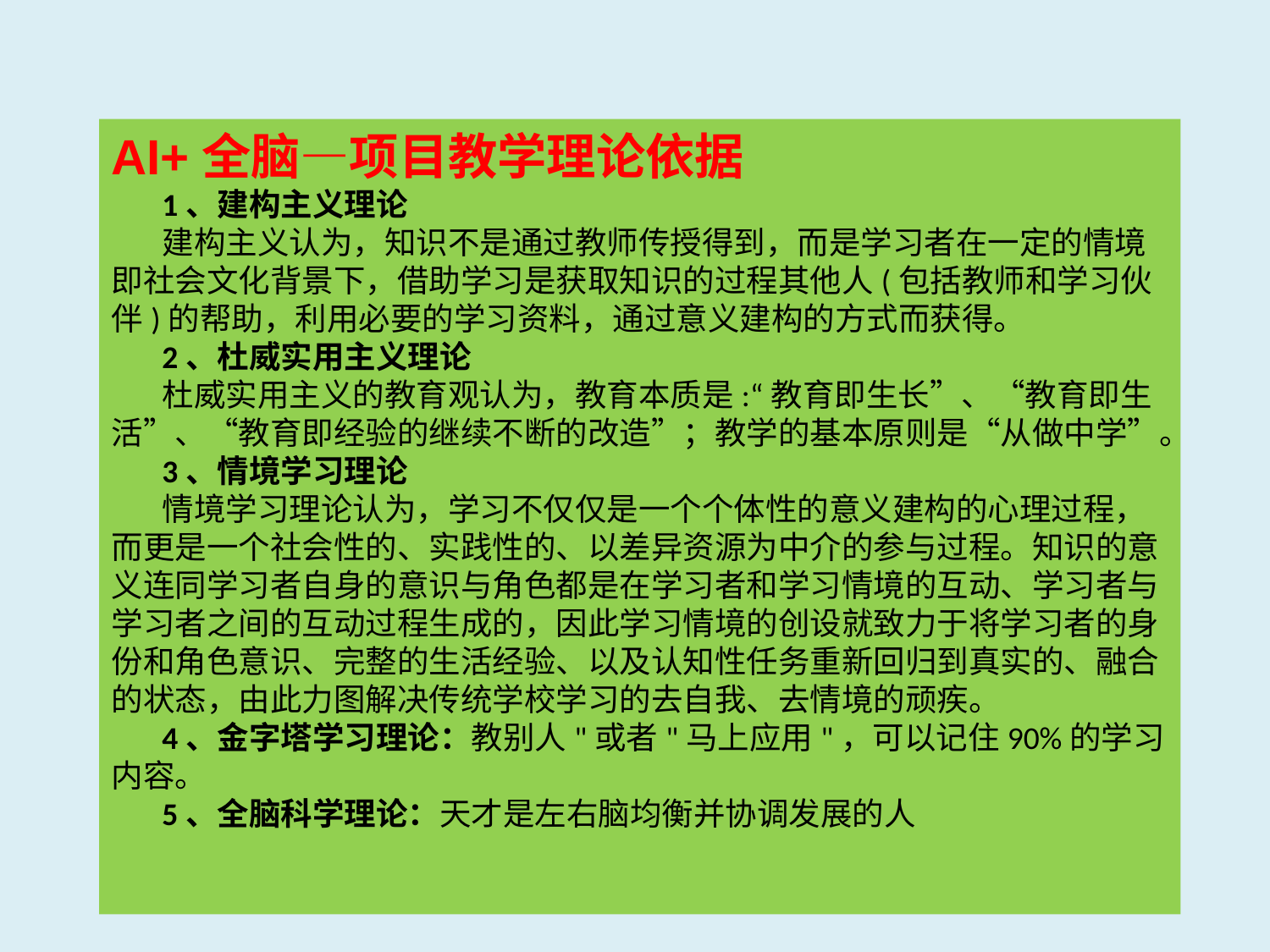

AI+全脑—项目教学理论依据
       1、建构主义理论
      建构主义认为，知识不是通过教师传授得到，而是学习者在一定的情境即社会文化背景下，借助学习是获取知识的过程其他人(包括教师和学习伙伴)的帮助，利用必要的学习资料，通过意义建构的方式而获得。
       2、杜威实用主义理论
      杜威实用主义的教育观认为，教育本质是:“教育即生长”、“教育即生活”、“教育即经验的继续不断的改造”；教学的基本原则是“从做中学”。
       3、情境学习理论
      情境学习理论认为，学习不仅仅是一个个体性的意义建构的心理过程，而更是一个社会性的、实践性的、以差异资源为中介的参与过程。知识的意义连同学习者自身的意识与角色都是在学习者和学习情境的互动、学习者与学习者之间的互动过程生成的，因此学习情境的创设就致力于将学习者的身份和角色意识、完整的生活经验、以及认知性任务重新回归到真实的、融合的状态，由此力图解决传统学校学习的去自我、去情境的顽疾。
       4、金字塔学习理论：教别人"或者"马上应用"，可以记住90%的学习内容。
       5、全脑科学理论：天才是左右脑均衡并协调发展的人